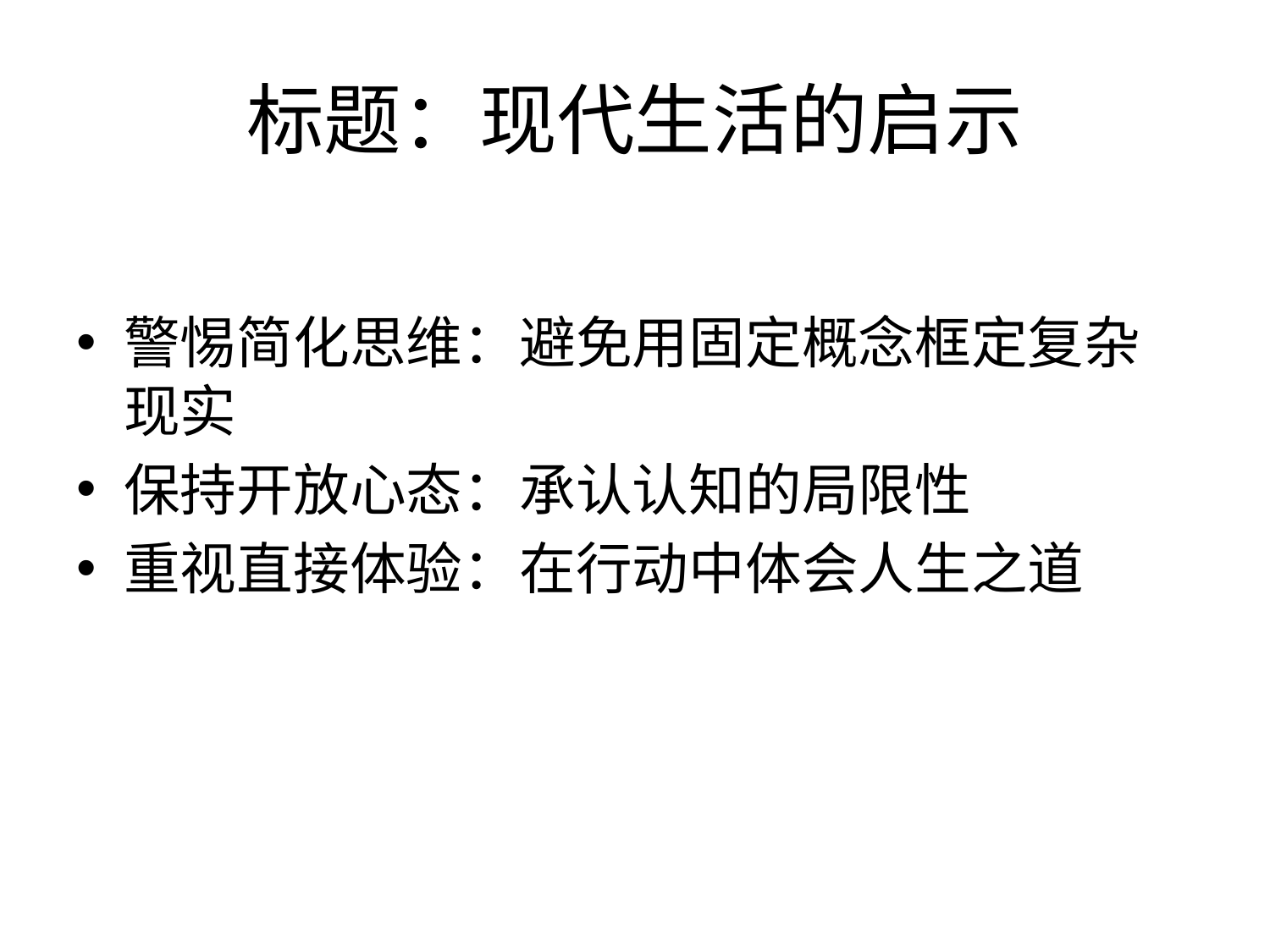

# 标题：现代生活的启示

警惕简化思维：避免用固定概念框定复杂现实
保持开放心态：承认认知的局限性
重视直接体验：在行动中体会人生之道